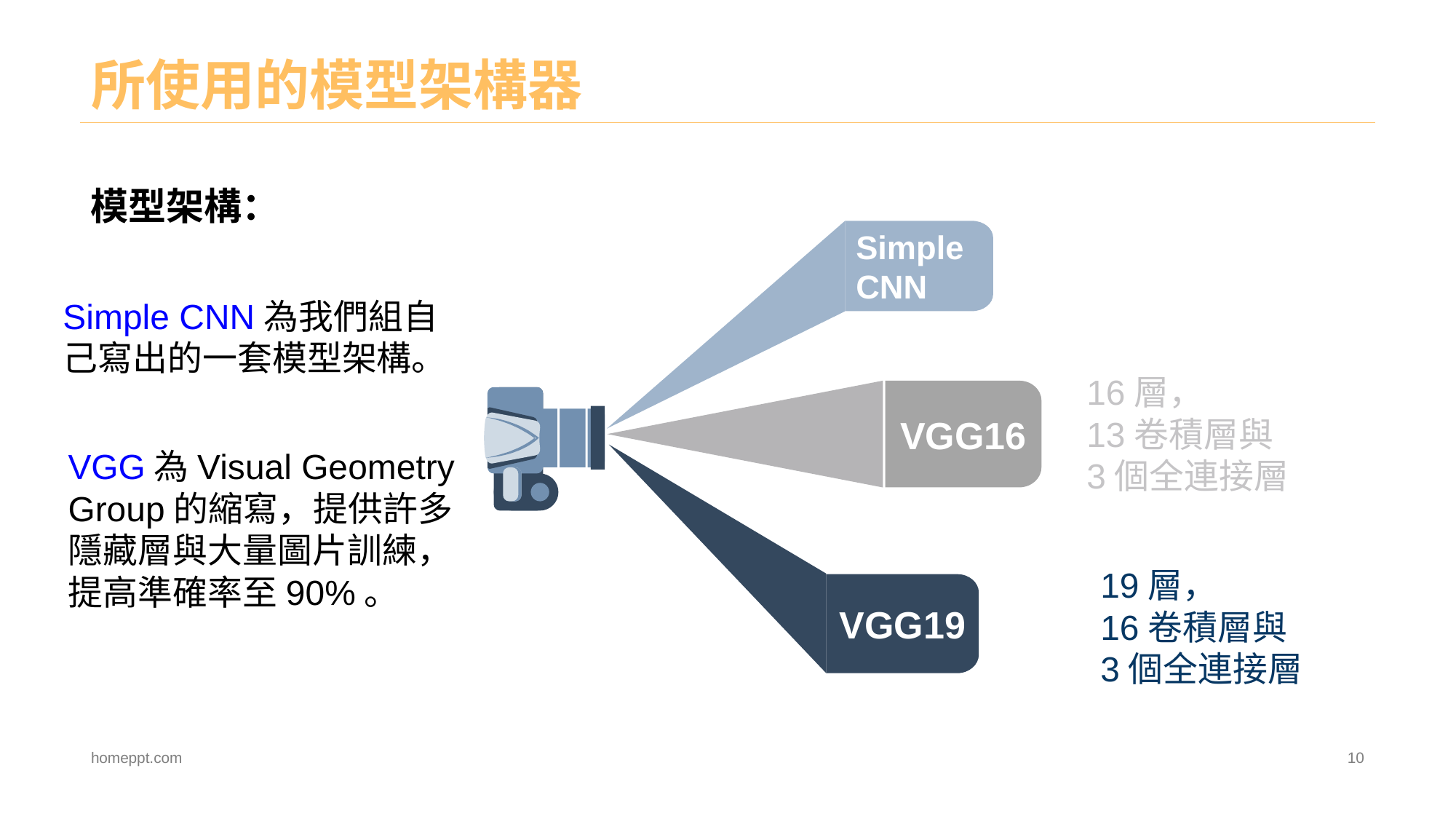

# 所使用的模型架構器
模型架構：

Simple
CNN
Simple CNN為我們組自己寫出的一套模型架構。

16層，
13卷積層與
3個全連接層

VGG16

VGG為Visual Geometry Group的縮寫，提供許多隱藏層與大量圖片訓練，提高準確率至90%。

VGG19
19層，
16卷積層與
3個全連接層
homeppt.com
10